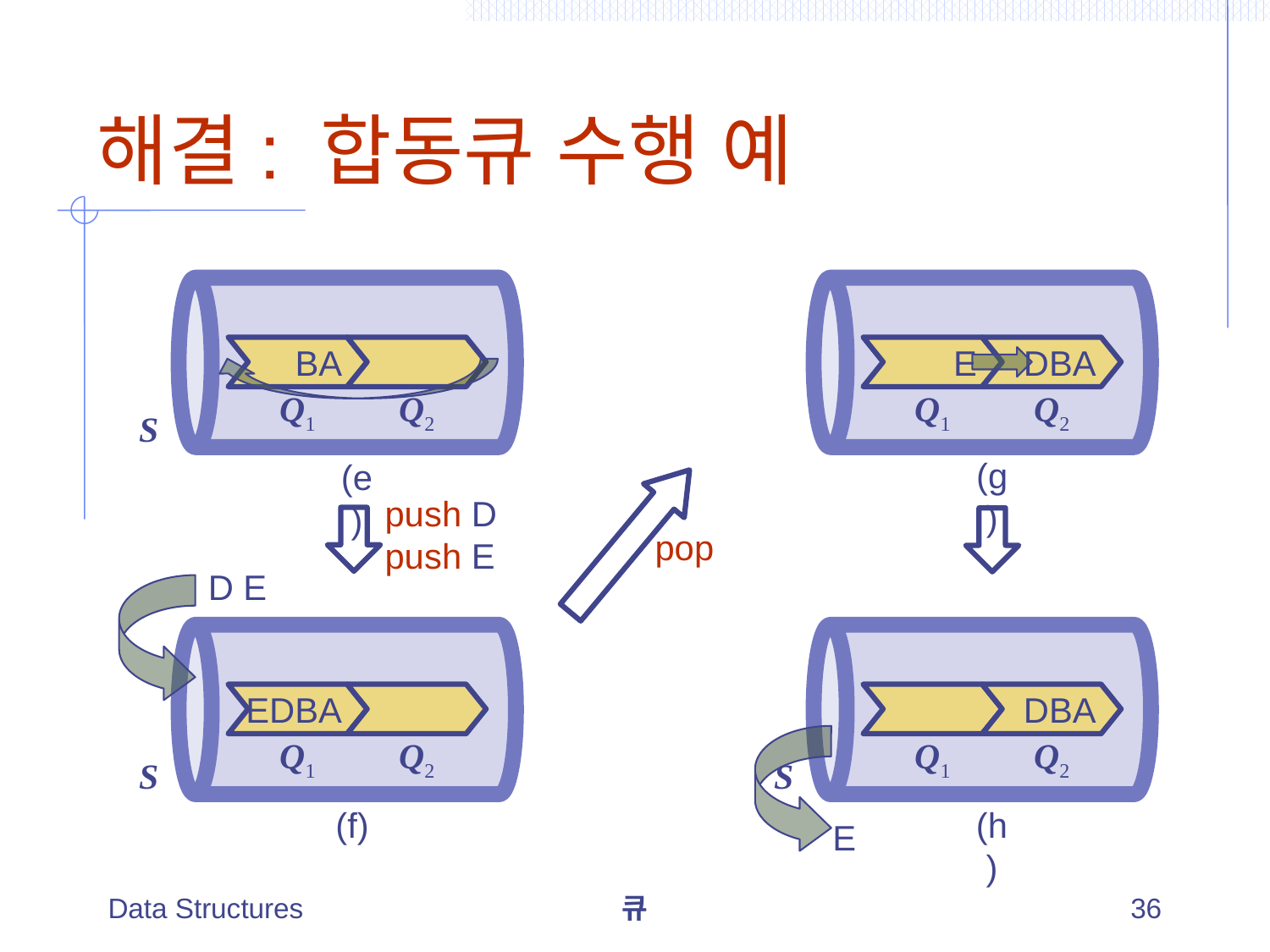

# 해결: 합동큐 수행 예

BA

E
DBA

Q1
Q2
Q1
Q2
S

(g)
(e)
push D
push E

pop

 D E

EDBA

DBA
Q1
Q2
Q1
Q2

S
S
(f)
(h)
E
Data Structures
큐
36